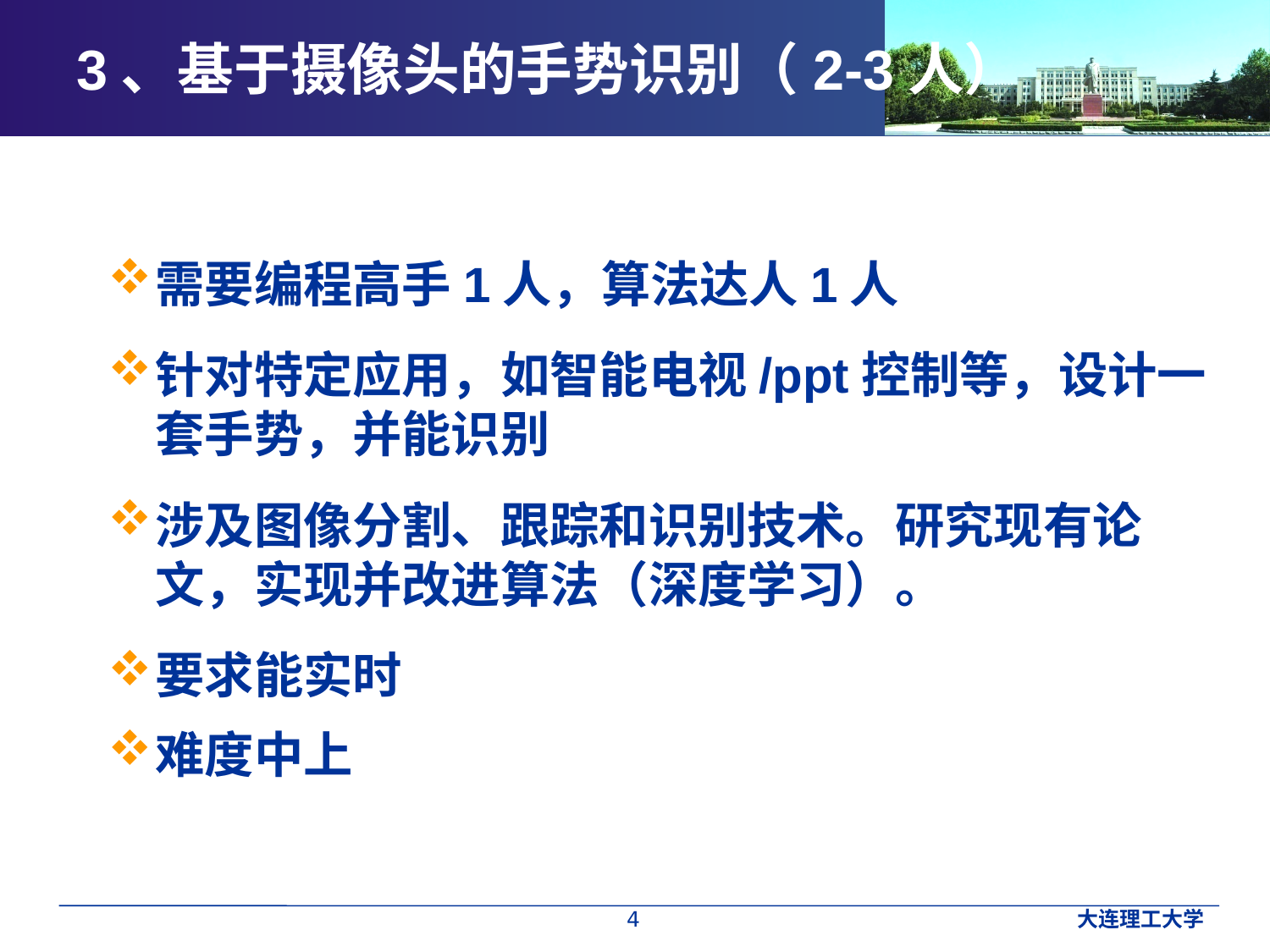

# 3、基于摄像头的手势识别（2-3人）

需要编程高手1人，算法达人1人
针对特定应用，如智能电视/ppt控制等，设计一套手势，并能识别
涉及图像分割、跟踪和识别技术。研究现有论文，实现并改进算法（深度学习）。
要求能实时
难度中上
大连理工大学
4